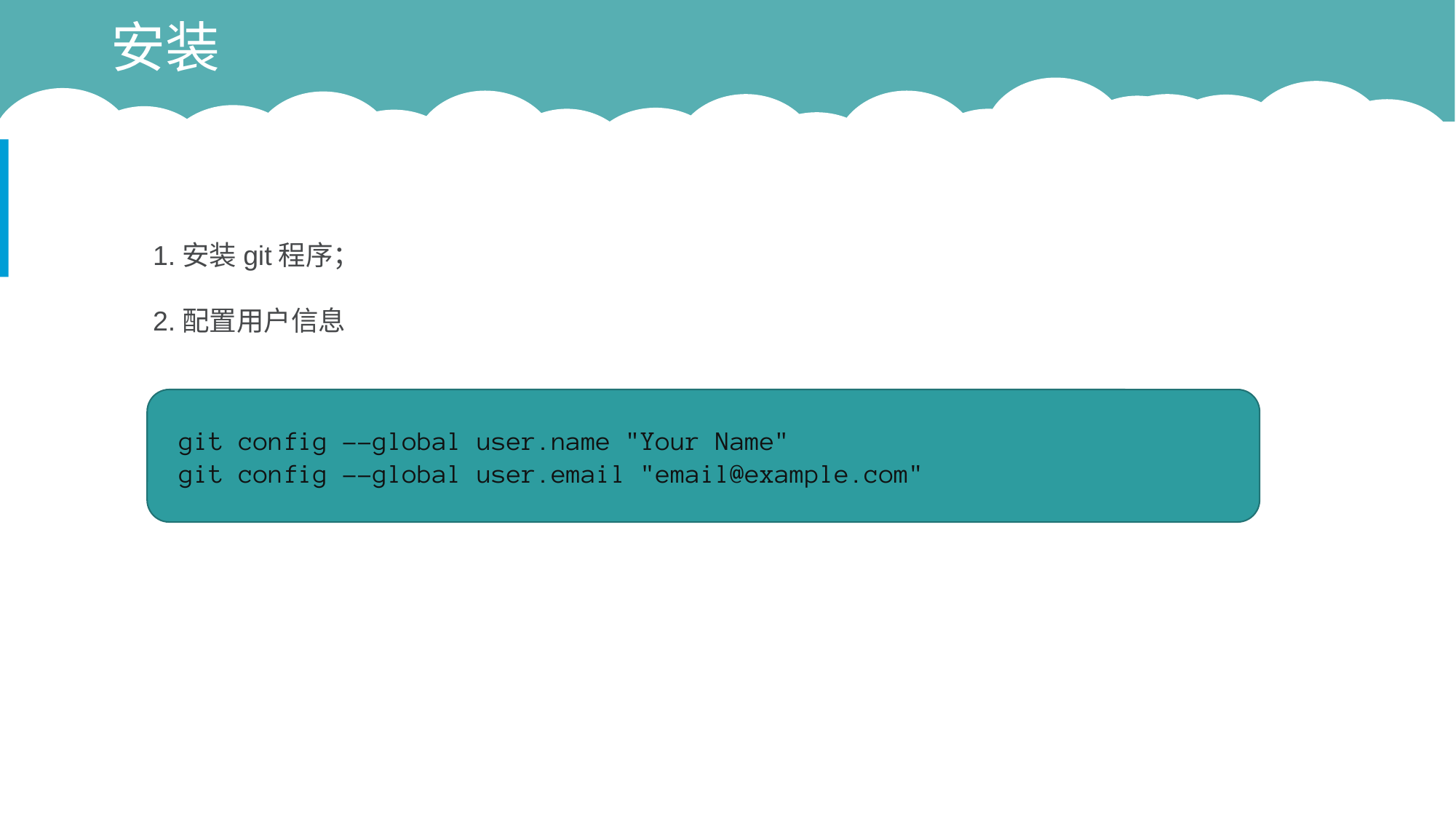

# 安装

1.安装git程序；

2.配置用户信息

 git config --global user.name "Your Name"
 git config --global user.email "email@example.com"